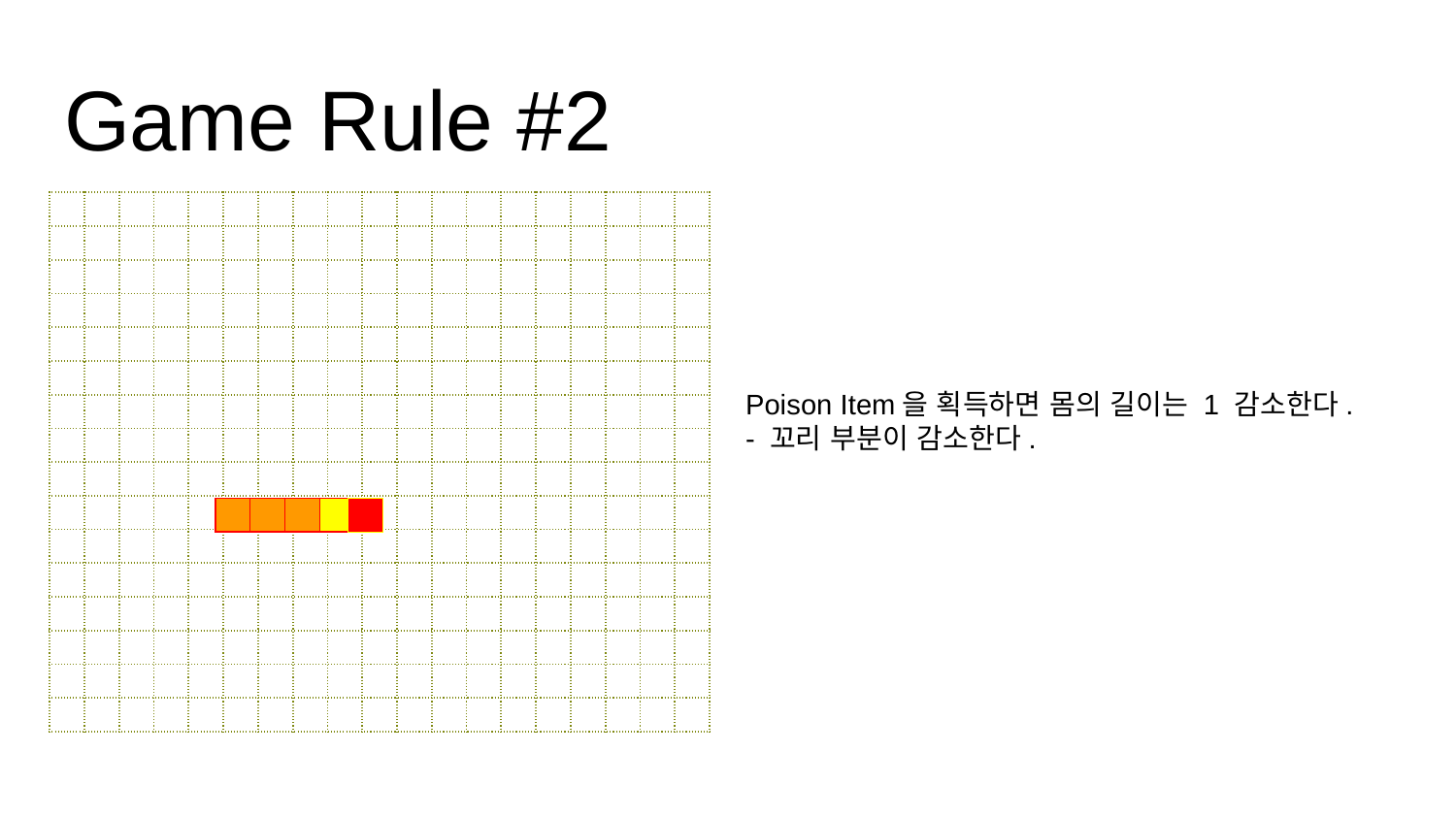

# Game Rule #2
|  |  |  |  |  |  |  |  |  |  |  |  |  |  |  |  |  |  |  |
| --- | --- | --- | --- | --- | --- | --- | --- | --- | --- | --- | --- | --- | --- | --- | --- | --- | --- | --- |
|  |  |  |  |  |  |  |  |  |  |  |  |  |  |  |  |  |  |  |
|  |  |  |  |  |  |  |  |  |  |  |  |  |  |  |  |  |  |  |
|  |  |  |  |  |  |  |  |  |  |  |  |  |  |  |  |  |  |  |
|  |  |  |  |  |  |  |  |  |  |  |  |  |  |  |  |  |  |  |
|  |  |  |  |  |  |  |  |  |  |  |  |  |  |  |  |  |  |  |
|  |  |  |  |  |  |  |  |  |  |  |  |  |  |  |  |  |  |  |
|  |  |  |  |  |  |  |  |  |  |  |  |  |  |  |  |  |  |  |
|  |  |  |  |  |  |  |  |  |  |  |  |  |  |  |  |  |  |  |
|  |  |  |  |  |  |  |  |  |  |  |  |  |  |  |  |  |  |  |
|  |  |  |  |  |  |  |  |  |  |  |  |  |  |  |  |  |  |  |
|  |  |  |  |  |  |  |  |  |  |  |  |  |  |  |  |  |  |  |
|  |  |  |  |  |  |  |  |  |  |  |  |  |  |  |  |  |  |  |
|  |  |  |  |  |  |  |  |  |  |  |  |  |  |  |  |  |  |  |
|  |  |  |  |  |  |  |  |  |  |  |  |  |  |  |  |  |  |  |
|  |  |  |  |  |  |  |  |  |  |  |  |  |  |  |  |  |  |  |
Poison Item을 획득하면 몸의 길이는 1 감소한다.
- 꼬리 부분이 감소한다.
|  |  |  |  |
| --- | --- | --- | --- |
|  |
| --- |